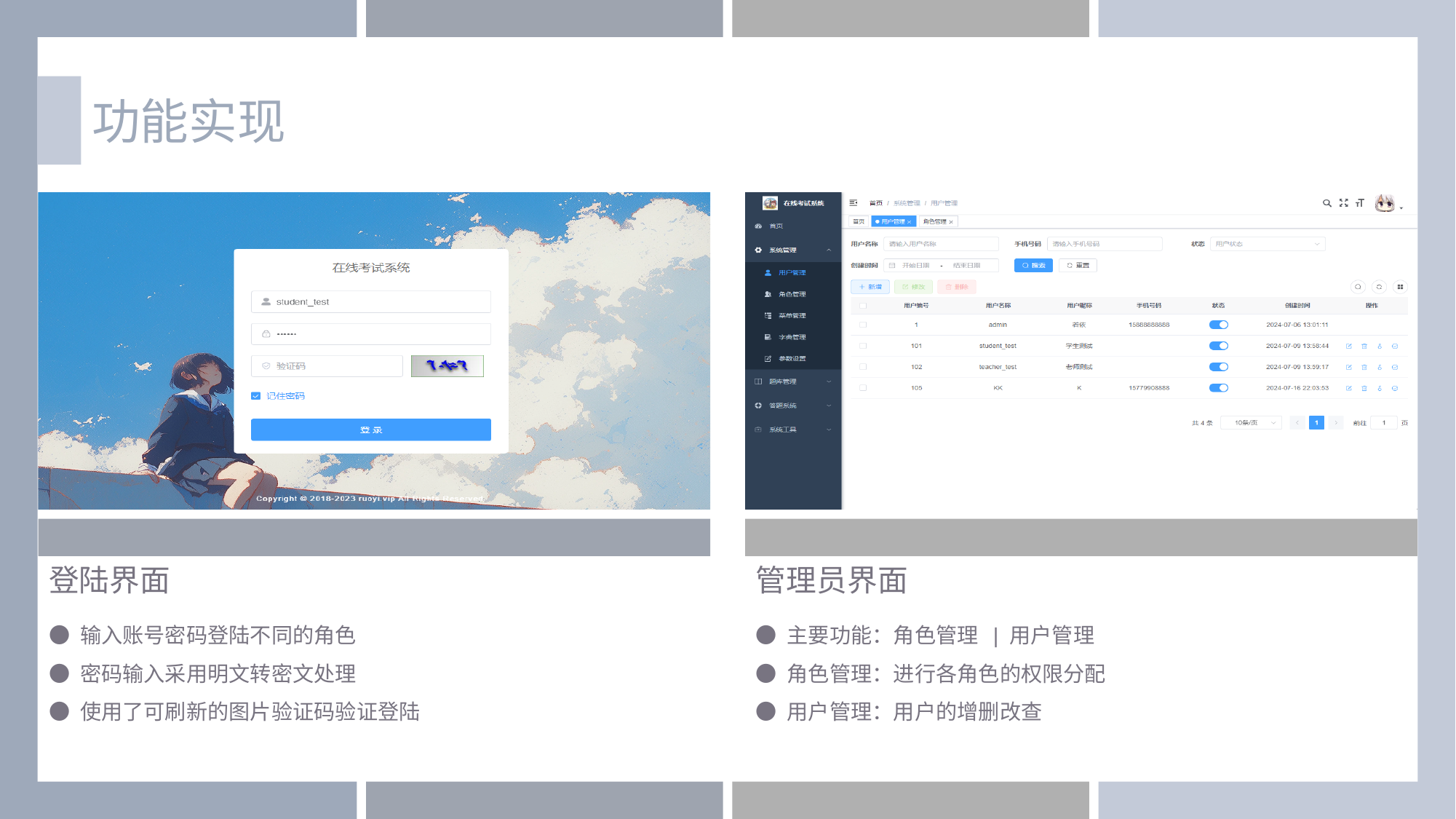

功能实现

登陆界面
● 输入账号密码登陆不同的角色
● 密码输入采用明文转密文处理
● 使用了可刷新的图片验证码验证登陆
管理员界面
● 主要功能：角色管理  | 用户管理
● 角色管理：进行各角色的权限分配
● 用户管理：用户的增删改查